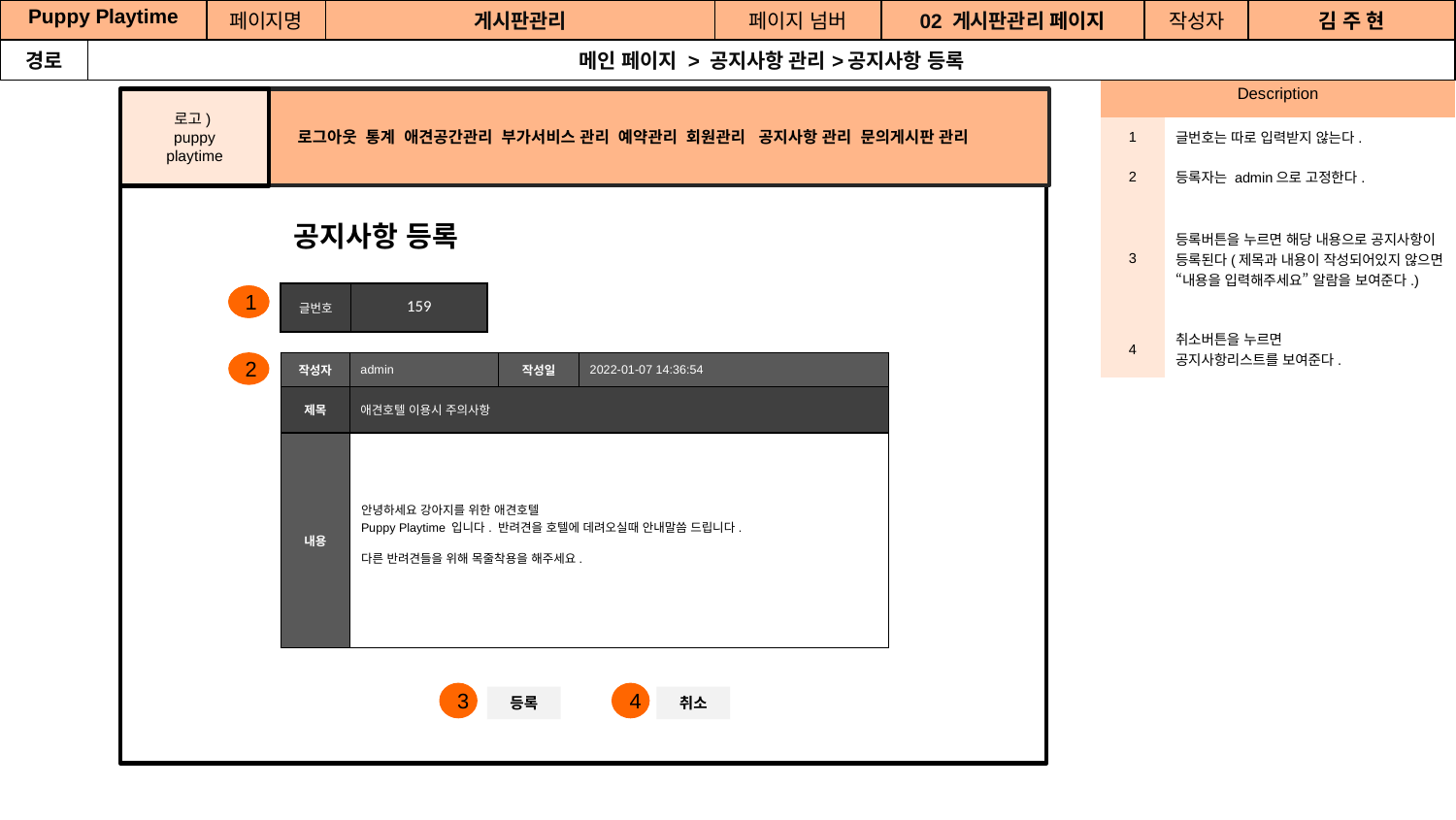

| Puppy Playtime | 김 주 영 | 페이지명 | 게시판관리 | 페이지 넘버 | 02 게시판관리 페이지 | 작성자 | 김 주 현 |
| --- | --- | --- | --- | --- | --- | --- | --- |
| 경로 | 메인 페이지 > 공지사항 관리>공지사항 등록 | 김 주 영 | 김 주 영 | 김 주 영 | 김 주 영 | 김 주 영 | 김 주 영 |
| Description |  |
| --- | --- |
| 1 | 글번호는 따로 입력받지 않는다. |
| 2 | 등록자는 admin으로 고정한다. |
| 3 | 등록버튼을 누르면 해당 내용으로 공지사항이 등록된다(제목과 내용이 작성되어있지 않으면 “내용을 입력해주세요” 알람을 보여준다.) |
| 4 | 취소버튼을 누르면 공지사항리스트를 보여준다. |
로고)
puppy
playtime
      로그아웃  통계  애견공간관리  부가서비스 관리  예약관리  회원관리   공지사항 관리  문의게시판 관리

1
| 작성자 | admin | 작성일 | 2022-01-07 14:36:54 |
| --- | --- | --- | --- |
| 제목 | 애견호텔 이용시 주의사항 |  |  |
| 내용 | 안녕하세요 강아지를 위한 애견호텔 Puppy Playtime 입니다. 반려견을 호텔에 데려오실때 안내말씀 드립니다. 다른 반려견들을 위해 목줄착용을 해주세요. |  |  |
3
4
등록
취소
공지사항 등록
| 글번호 | 159 |
| --- | --- |
1
2